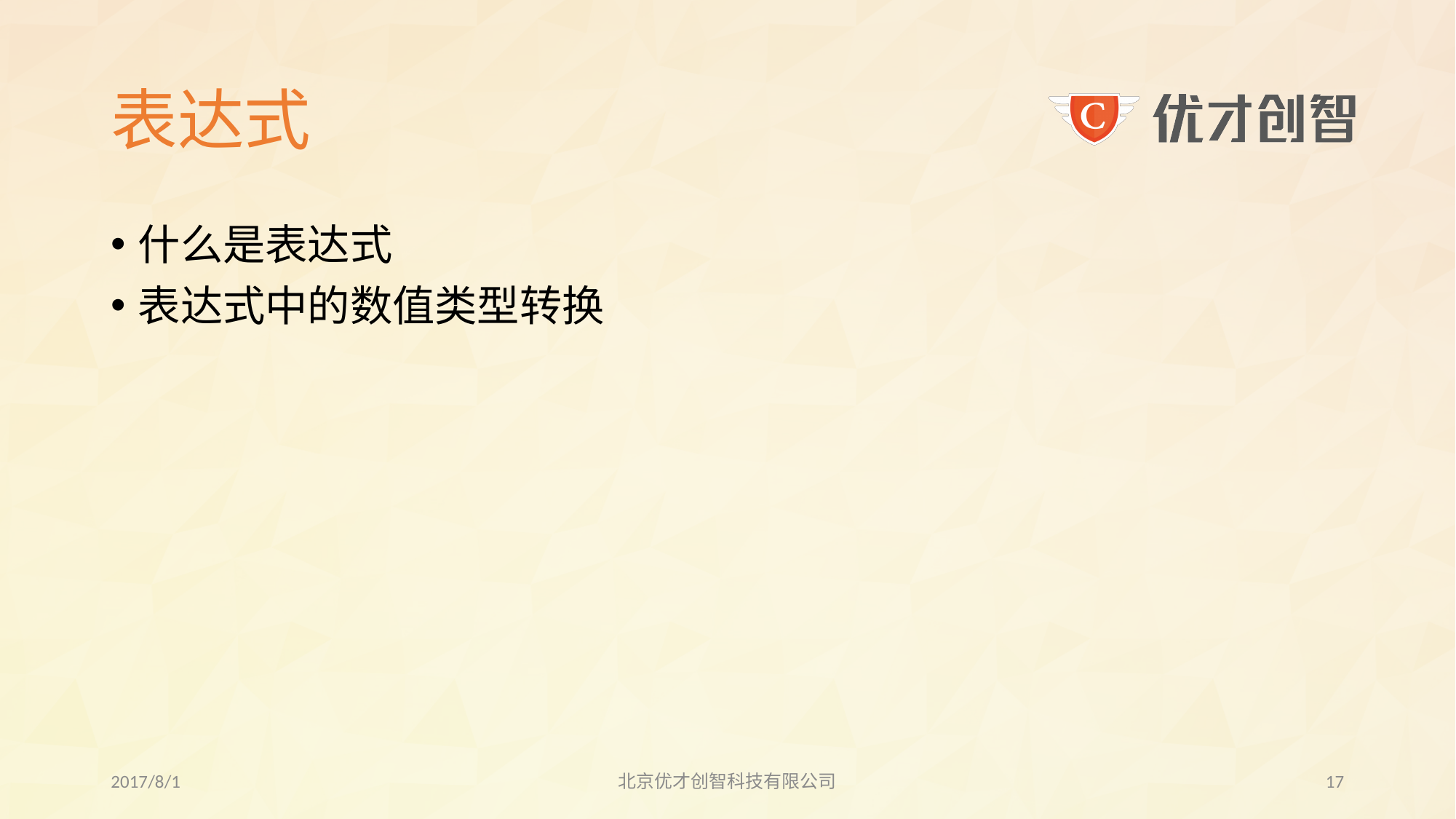

# 表达式
什么是表达式
表达式中的数值类型转换
2017/8/1
北京优才创智科技有限公司
17